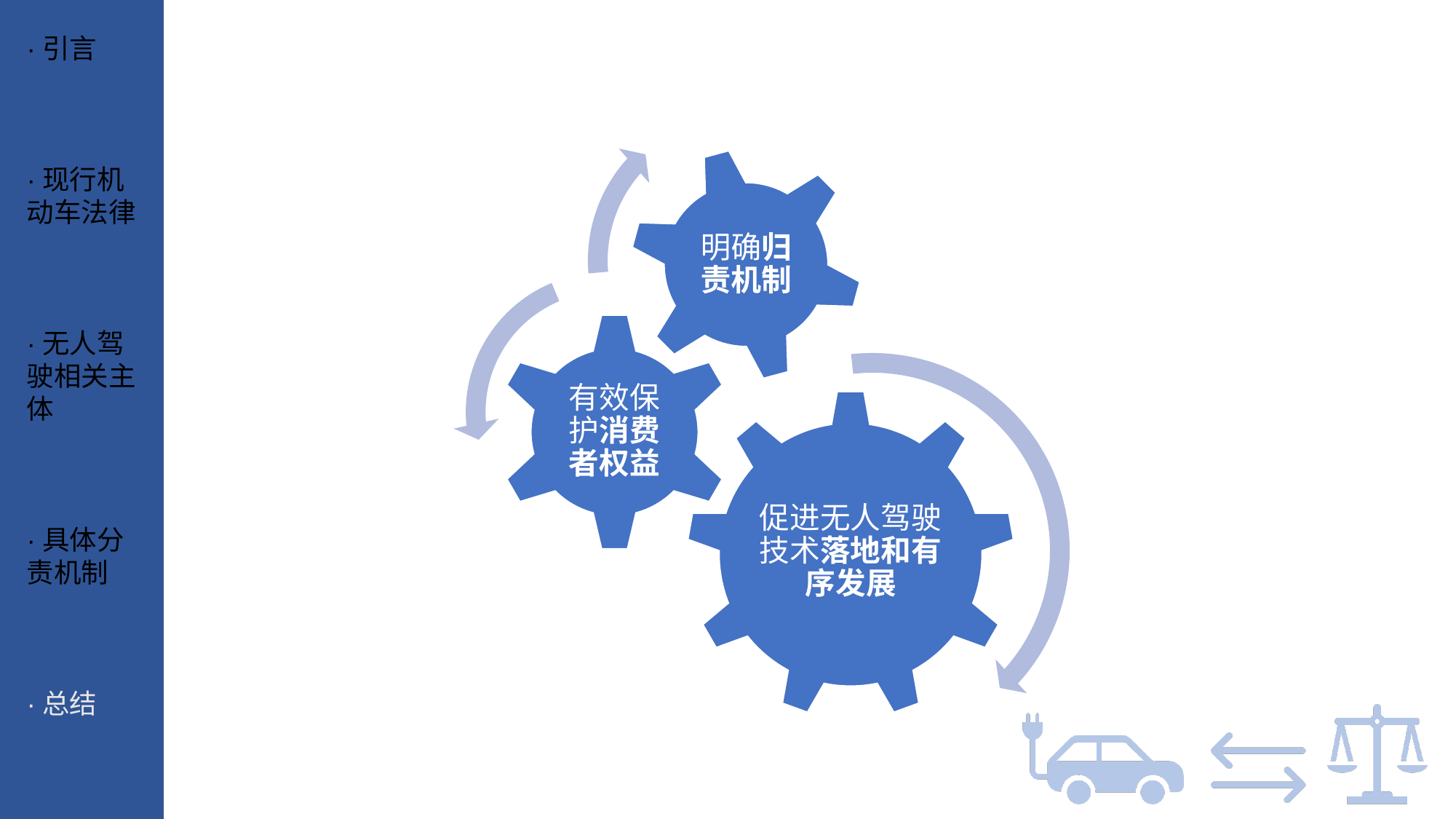

·引言

·现行机动车法律

·无人驾驶相关主体

·具体分责机制

·总结

#
促进无人驾驶技术落地和有序发展
有效保护消费者权益
明确归责机制